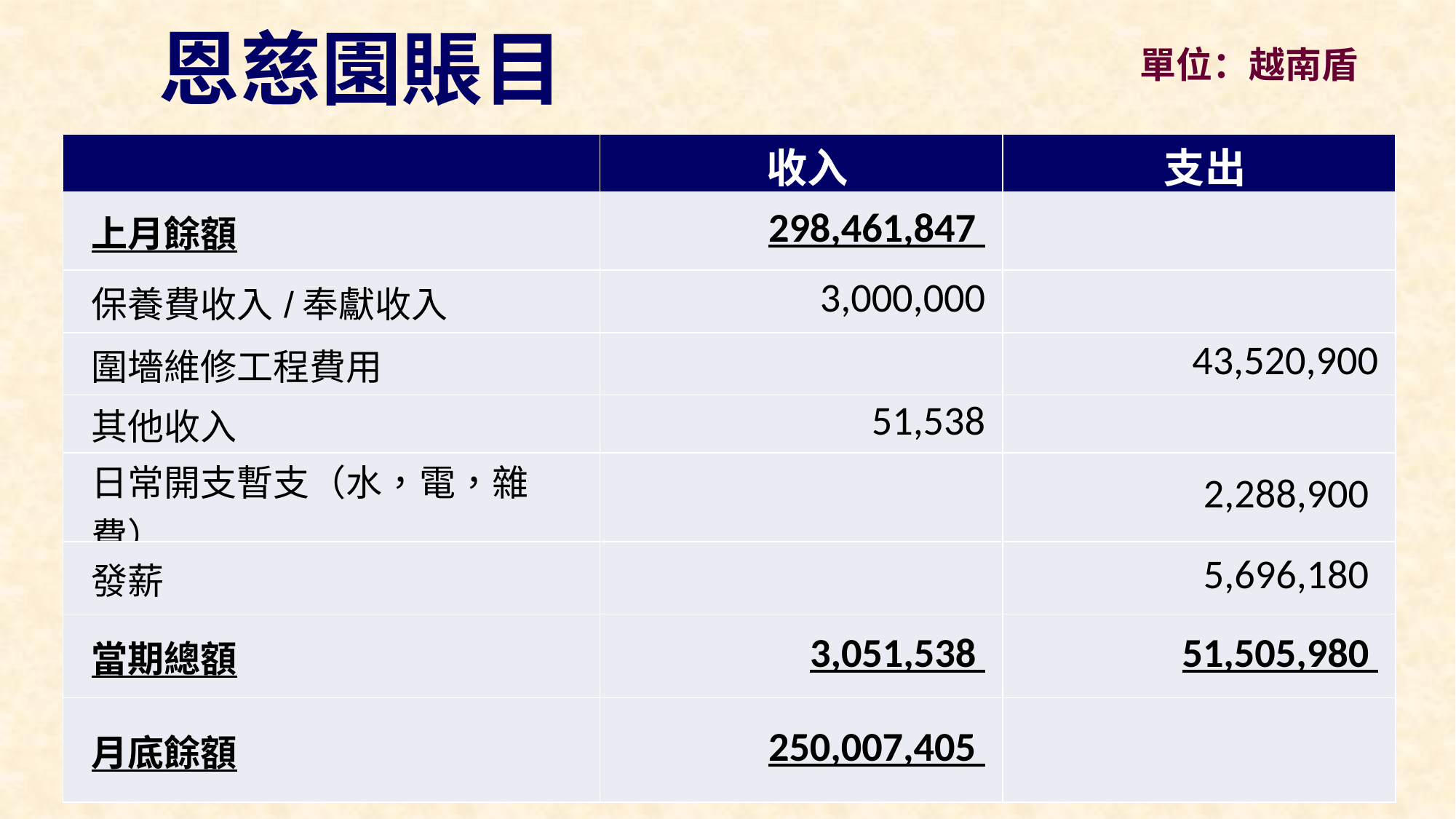

# 恩慈園賬目
單位：越南盾
|  | 收入 | 支出 |
| --- | --- | --- |
| 上月餘額 | 298,461,847 |  |
| 保養費收入/奉獻收入 | 3,000,000 |  |
| 圍墻維修工程費用 |  | 43,520,900 |
| 其他收入 | 51,538 |  |
| 日常開支暫支（水，電，雜費） |  | 2,288,900 |
| 發薪 |  | 5,696,180 |
| 當期總額 | 3,051,538 | 51,505,980 |
| 月底餘額 | 250,007,405 |  |